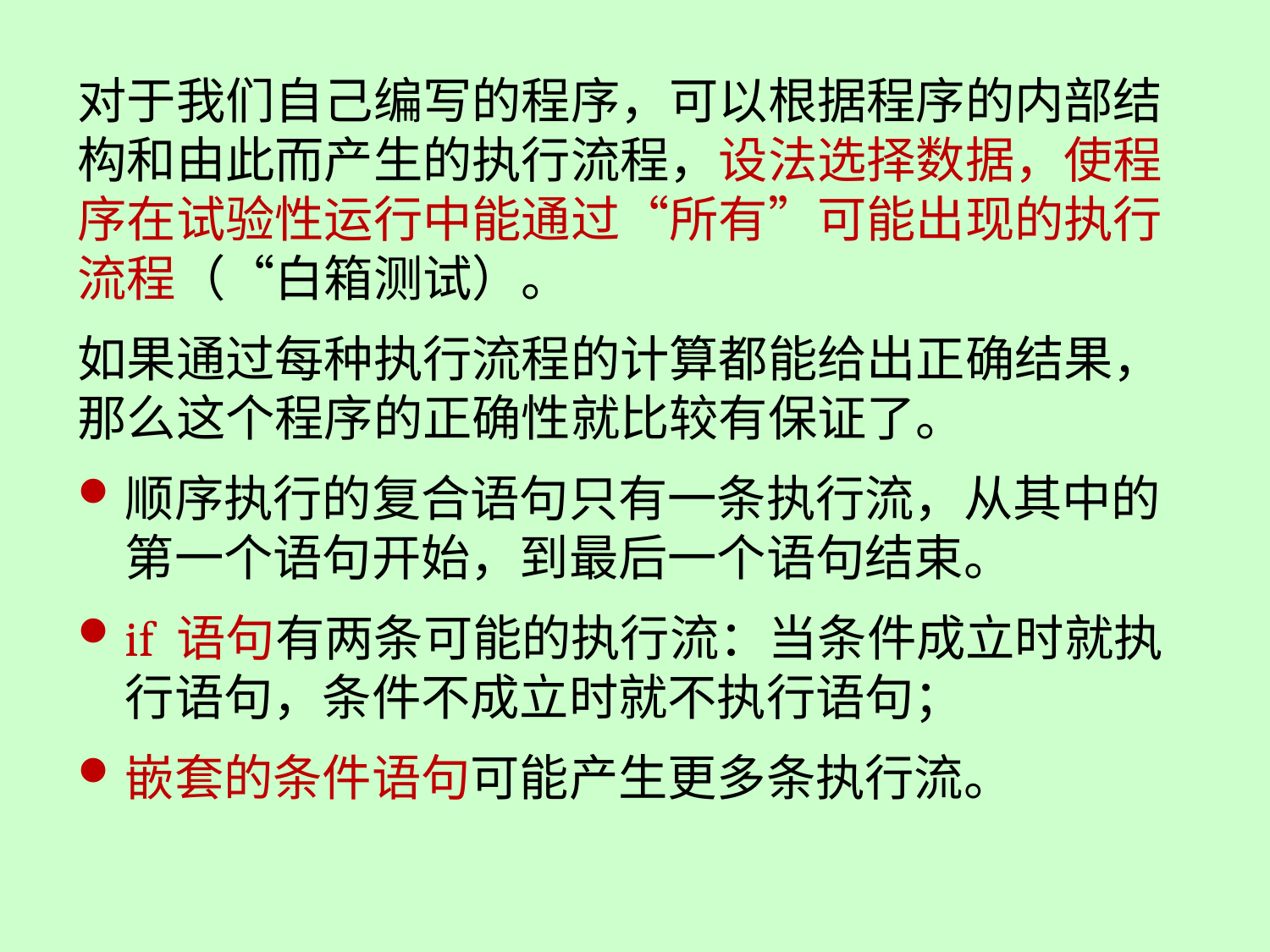

对于我们自己编写的程序，可以根据程序的内部结构和由此而产生的执行流程，设法选择数据，使程序在试验性运行中能通过“所有”可能出现的执行流程（“白箱测试）。
如果通过每种执行流程的计算都能给出正确结果，那么这个程序的正确性就比较有保证了。
顺序执行的复合语句只有一条执行流，从其中的第一个语句开始，到最后一个语句结束。
if 语句有两条可能的执行流：当条件成立时就执行语句，条件不成立时就不执行语句；
嵌套的条件语句可能产生更多条执行流。
17